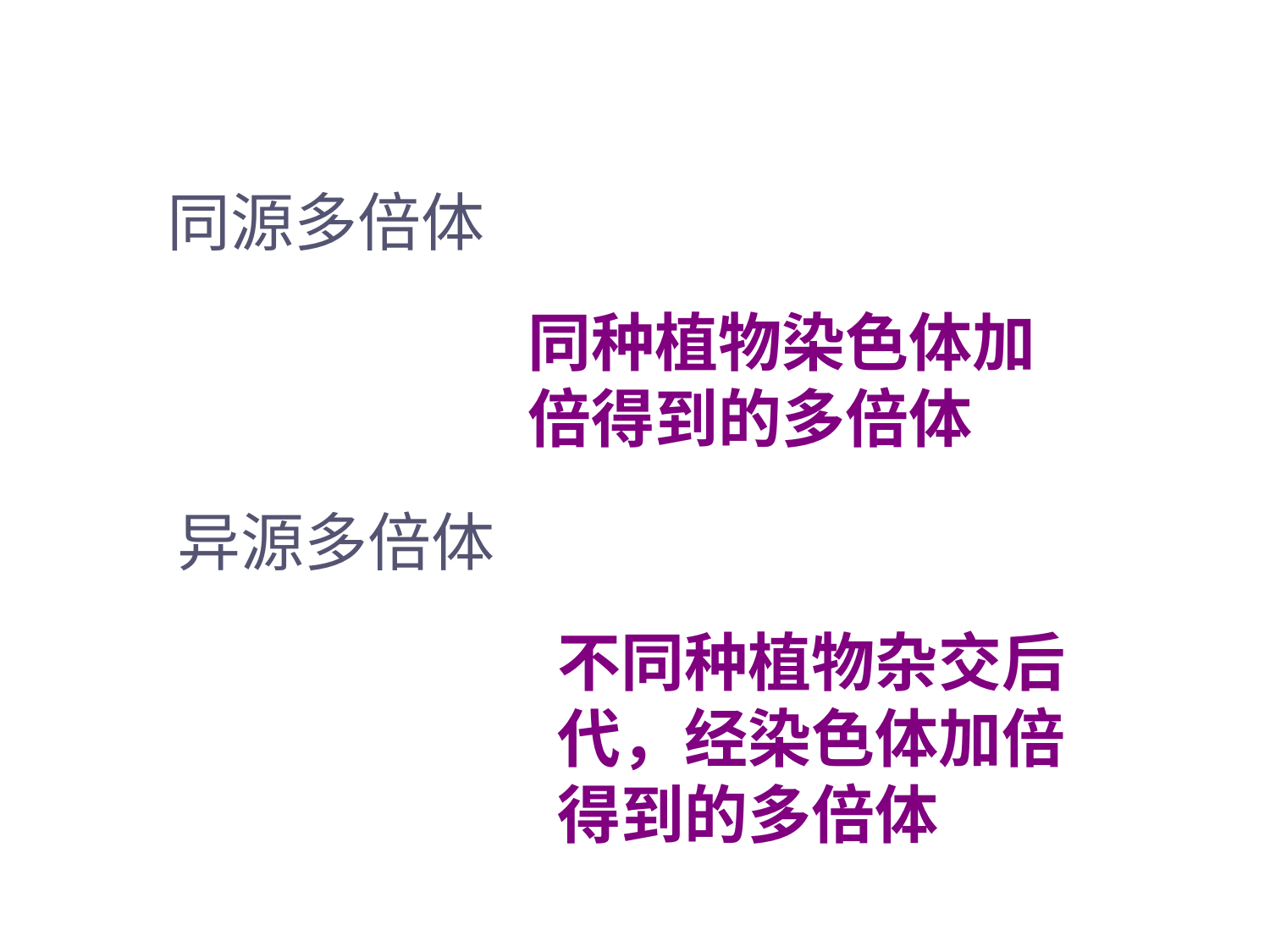

同源多倍体
同种植物染色体加倍得到的多倍体
异源多倍体
不同种植物杂交后代，经染色体加倍得到的多倍体